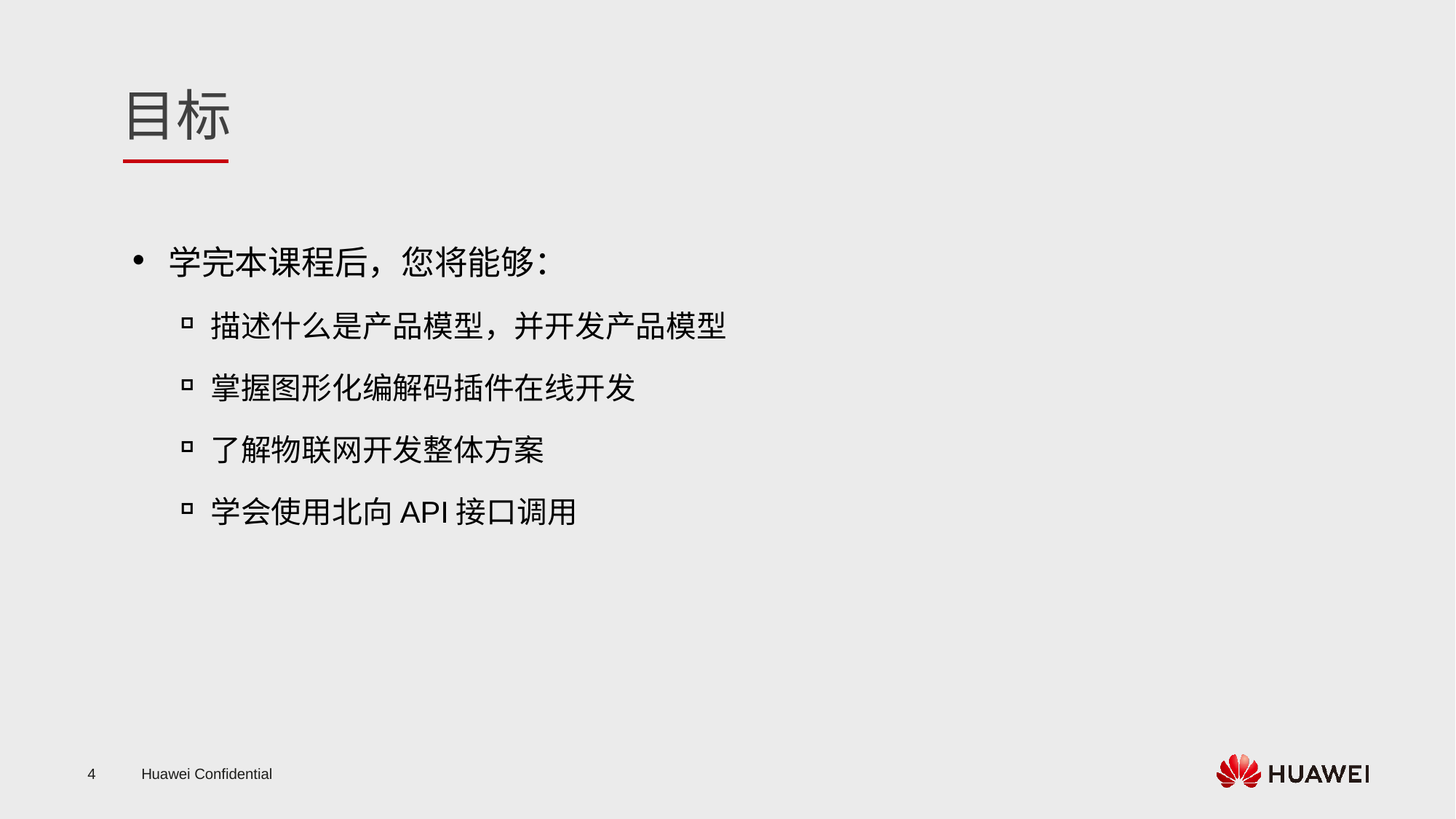

学完本课程后，您将能够：
描述什么是产品模型，并开发产品模型
掌握图形化编解码插件在线开发
了解物联网开发整体方案
学会使用北向API接口调用